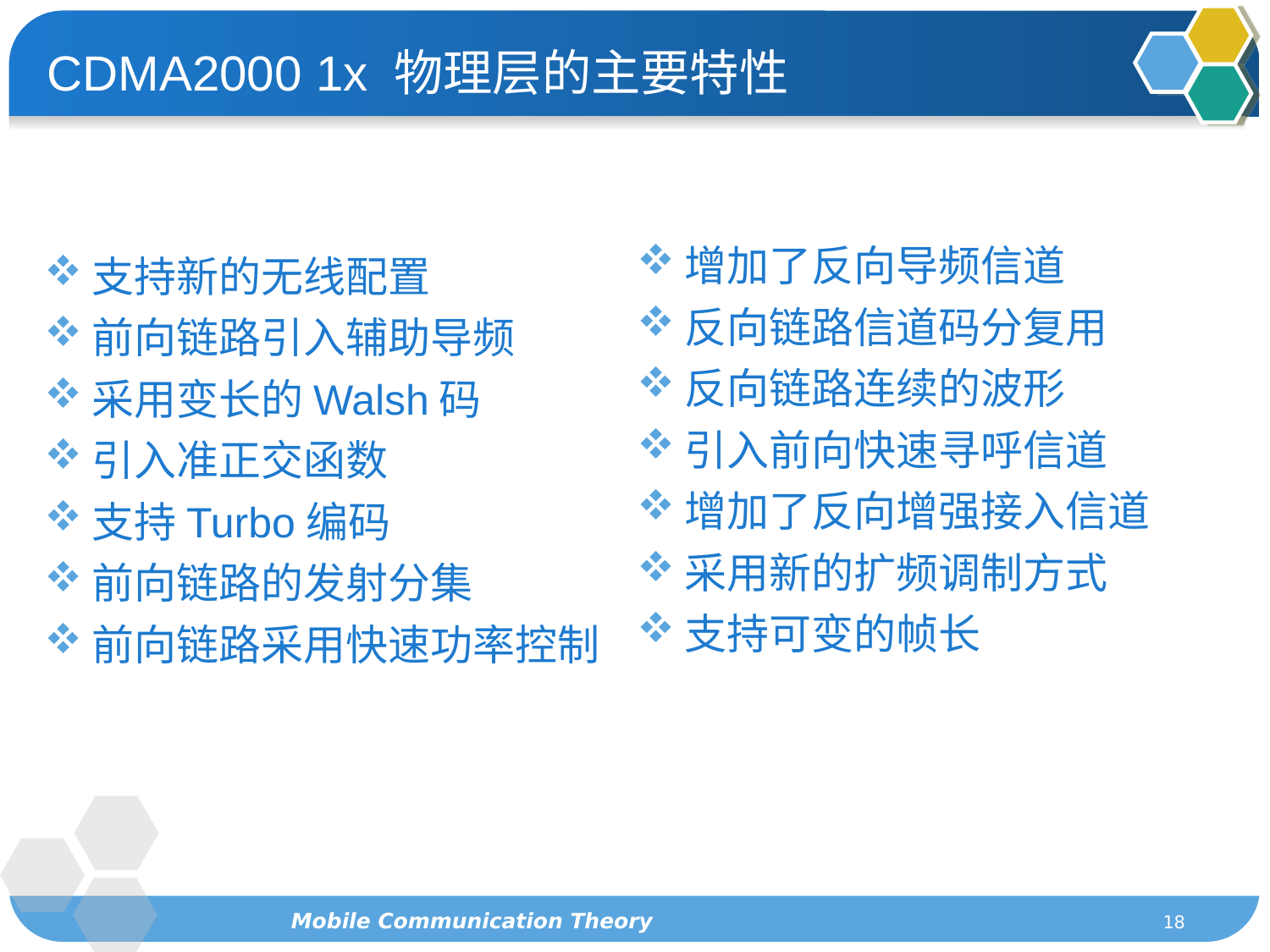

# CDMA2000 1x 物理层的主要特性
增加了反向导频信道
反向链路信道码分复用
反向链路连续的波形
引入前向快速寻呼信道
增加了反向增强接入信道
采用新的扩频调制方式
支持可变的帧长
支持新的无线配置
前向链路引入辅助导频
采用变长的Walsh码
引入准正交函数
支持Turbo编码
前向链路的发射分集
前向链路采用快速功率控制
Mobile Communication Theory